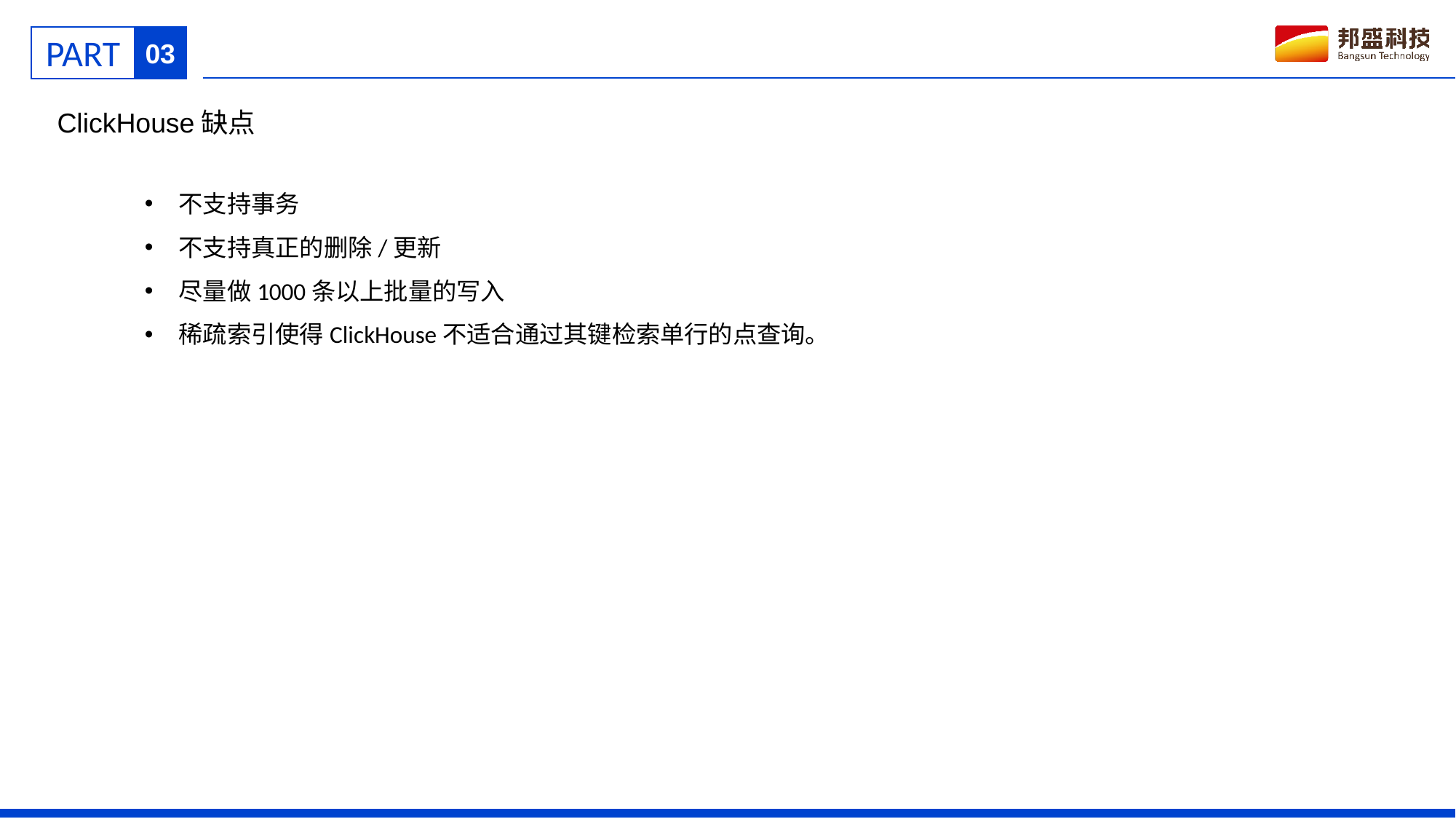

03
ClickHouse缺点
不支持事务
不支持真正的删除/更新
尽量做1000条以上批量的写入
稀疏索引使得ClickHouse不适合通过其键检索单行的点查询。